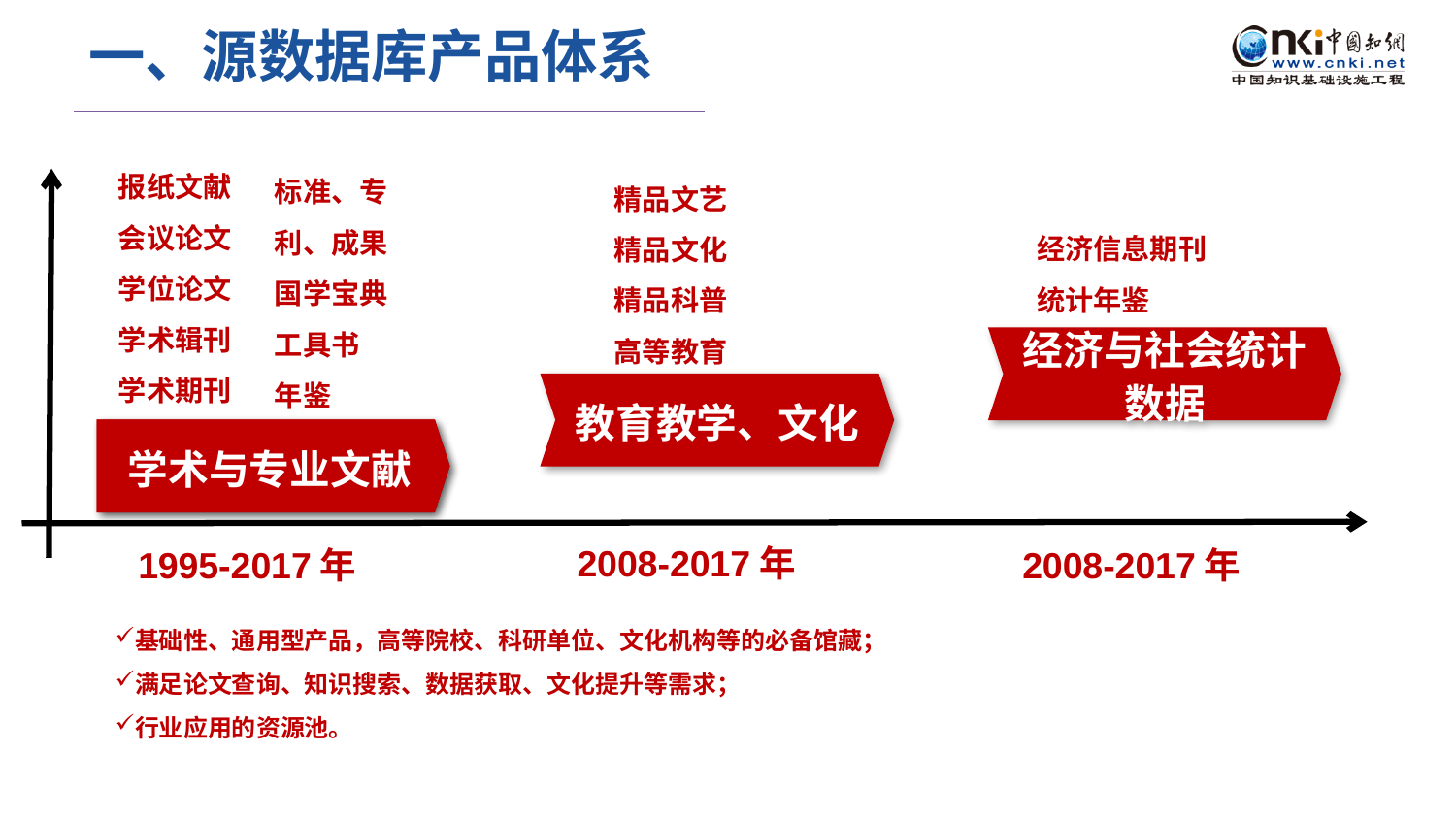

一、源数据库产品体系
报纸文献
会议论文
学位论文
学术辑刊
学术期刊
标准、专利、成果
国学宝典
工具书
年鉴
精品文艺
精品文化
精品科普
高等教育
经济信息期刊
统计年鉴
经济与社会统计数据
教育教学、文化
源数据库
学术与专业文献
2008-2017年
1995-2017年
2008-2017年
基础性、通用型产品，高等院校、科研单位、文化机构等的必备馆藏；
满足论文查询、知识搜索、数据获取、文化提升等需求；
行业应用的资源池。